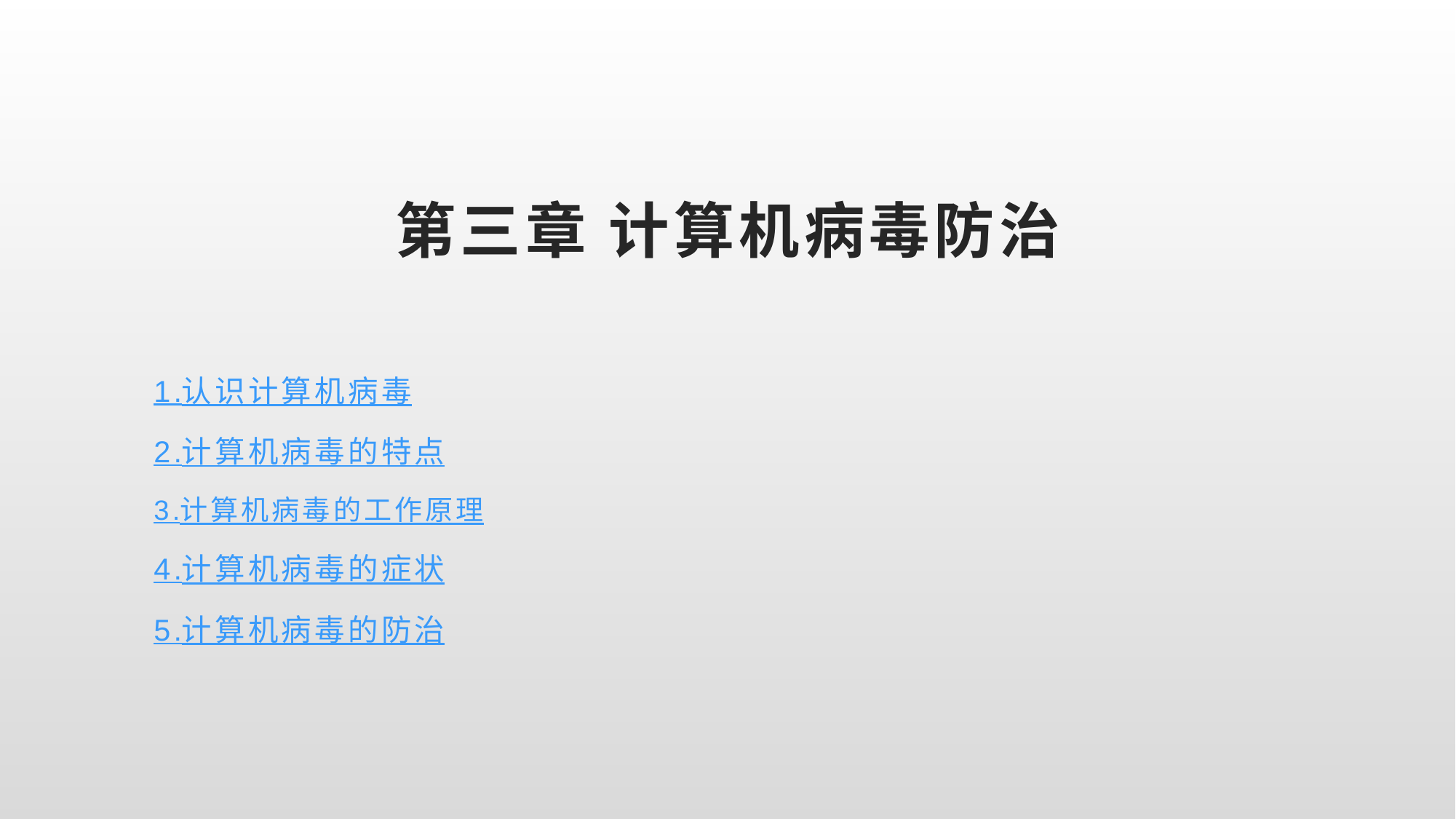

# 第三章 计算机病毒防治
1.认识计算机病毒
2.计算机病毒的特点
3.计算机病毒的工作原理
4.计算机病毒的症状
5.计算机病毒的防治